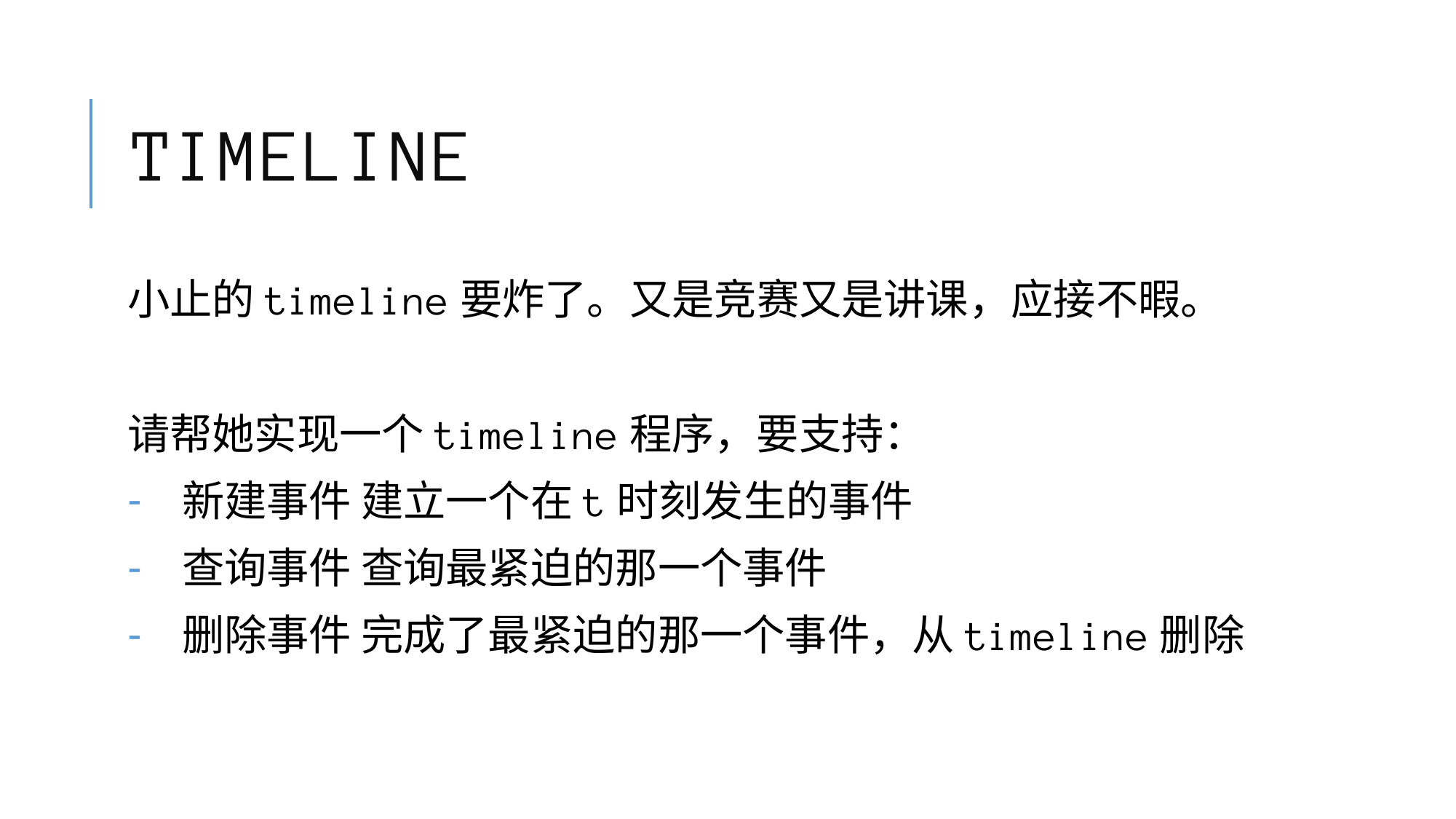

# timeline
小止的timeline要炸了。又是竞赛又是讲课，应接不暇。

请帮她实现一个timeline程序，要支持：
新建事件 建立一个在t时刻发生的事件
查询事件 查询最紧迫的那一个事件
删除事件 完成了最紧迫的那一个事件，从timeline删除